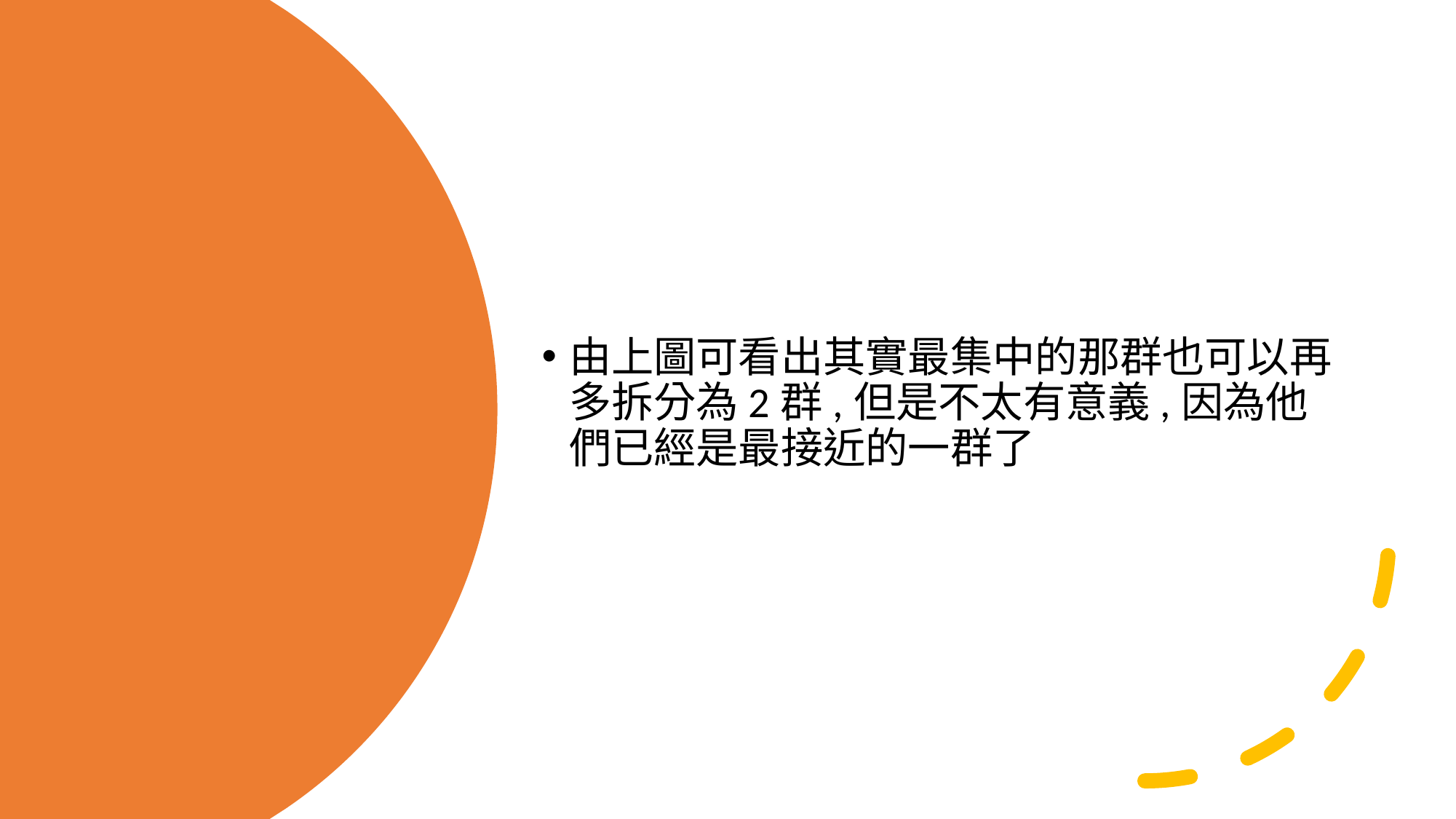

由上圖可看出其實最集中的那群也可以再多拆分為2群,但是不太有意義,因為他們已經是最接近的一群了